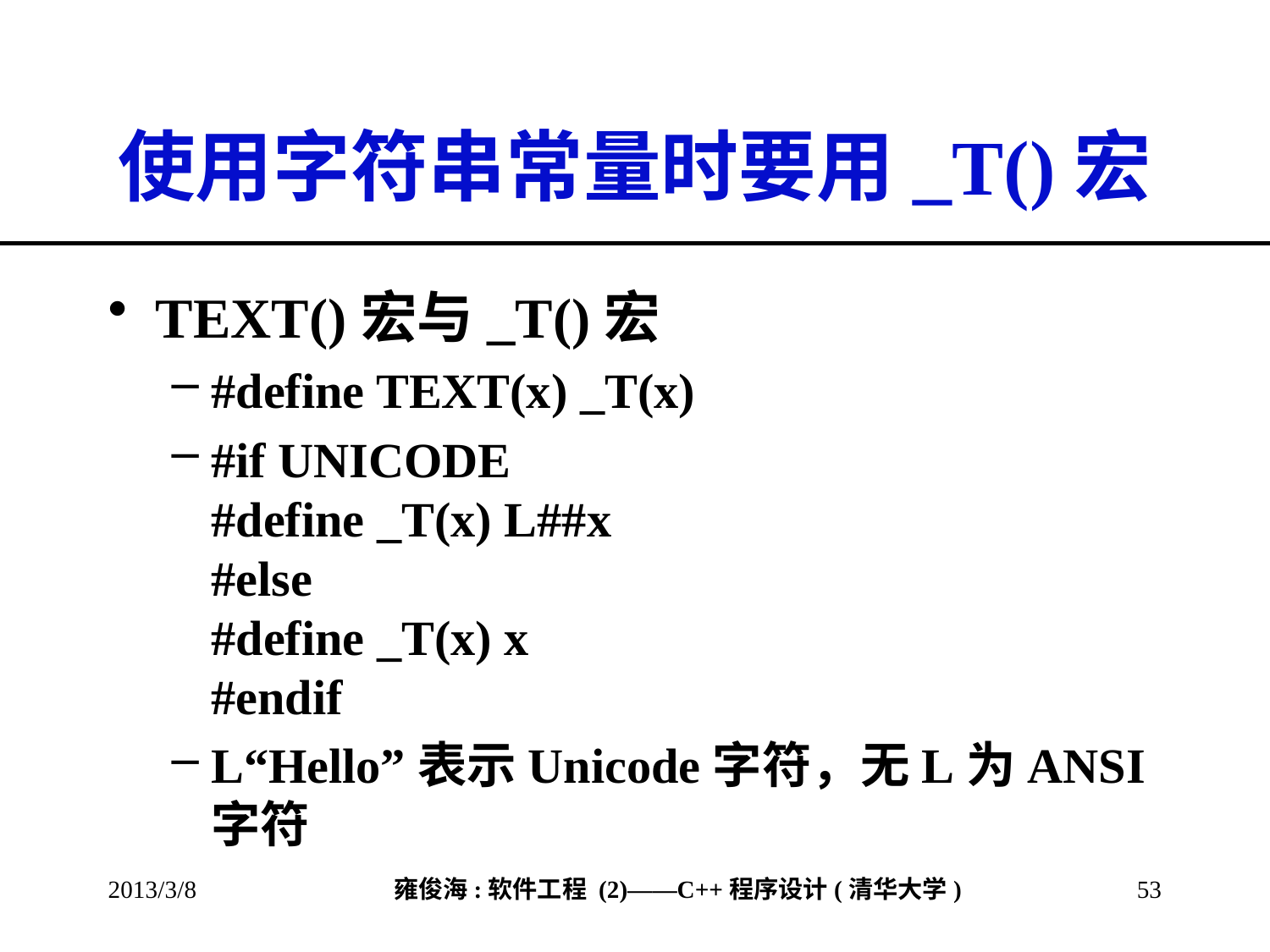

# 使用字符串常量时要用_T()宏
TEXT()宏与_T()宏
#define TEXT(x) _T(x)
#if UNICODE
#define _T(x) L##x
#else
#define _T(x) x
#endif
L“Hello”表示Unicode字符，无L为ANSI字符

2013/3/8
53